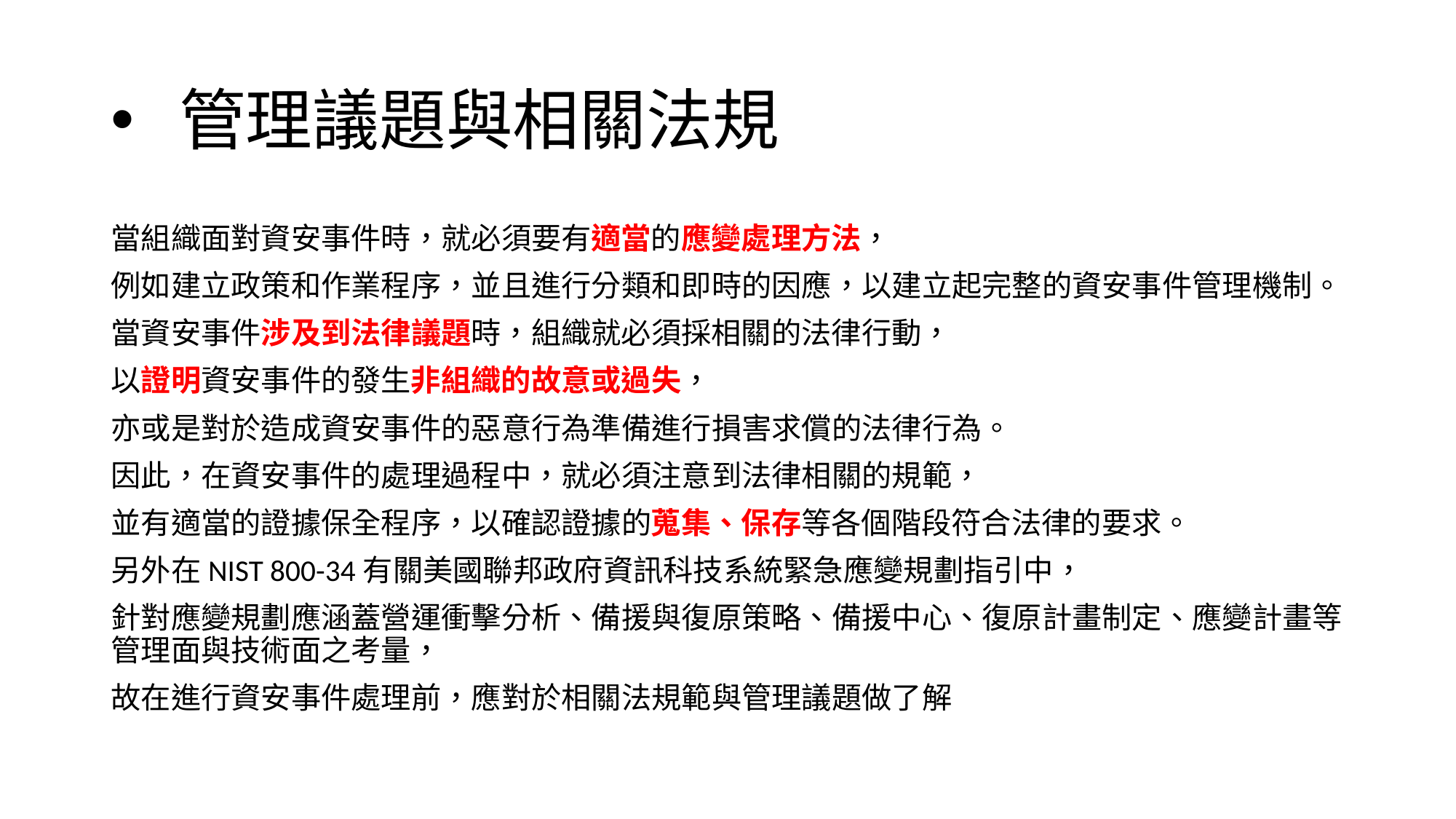

# 管理議題與相關法規
當組織面對資安事件時，就必須要有適當的應變處理方法，
例如建立政策和作業程序，並且進行分類和即時的因應，以建立起完整的資安事件管理機制。
當資安事件涉及到法律議題時，組織就必須採相關的法律行動，
以證明資安事件的發生非組織的故意或過失，
亦或是對於造成資安事件的惡意行為準備進行損害求償的法律行為。
因此，在資安事件的處理過程中，就必須注意到法律相關的規範，
並有適當的證據保全程序，以確認證據的蒐集、保存等各個階段符合法律的要求。
另外在NIST 800-34有關美國聯邦政府資訊科技系統緊急應變規劃指引中，
針對應變規劃應涵蓋營運衝擊分析、備援與復原策略、備援中心、復原計畫制定、應變計畫等管理面與技術面之考量，
故在進行資安事件處理前，應對於相關法規範與管理議題做了解